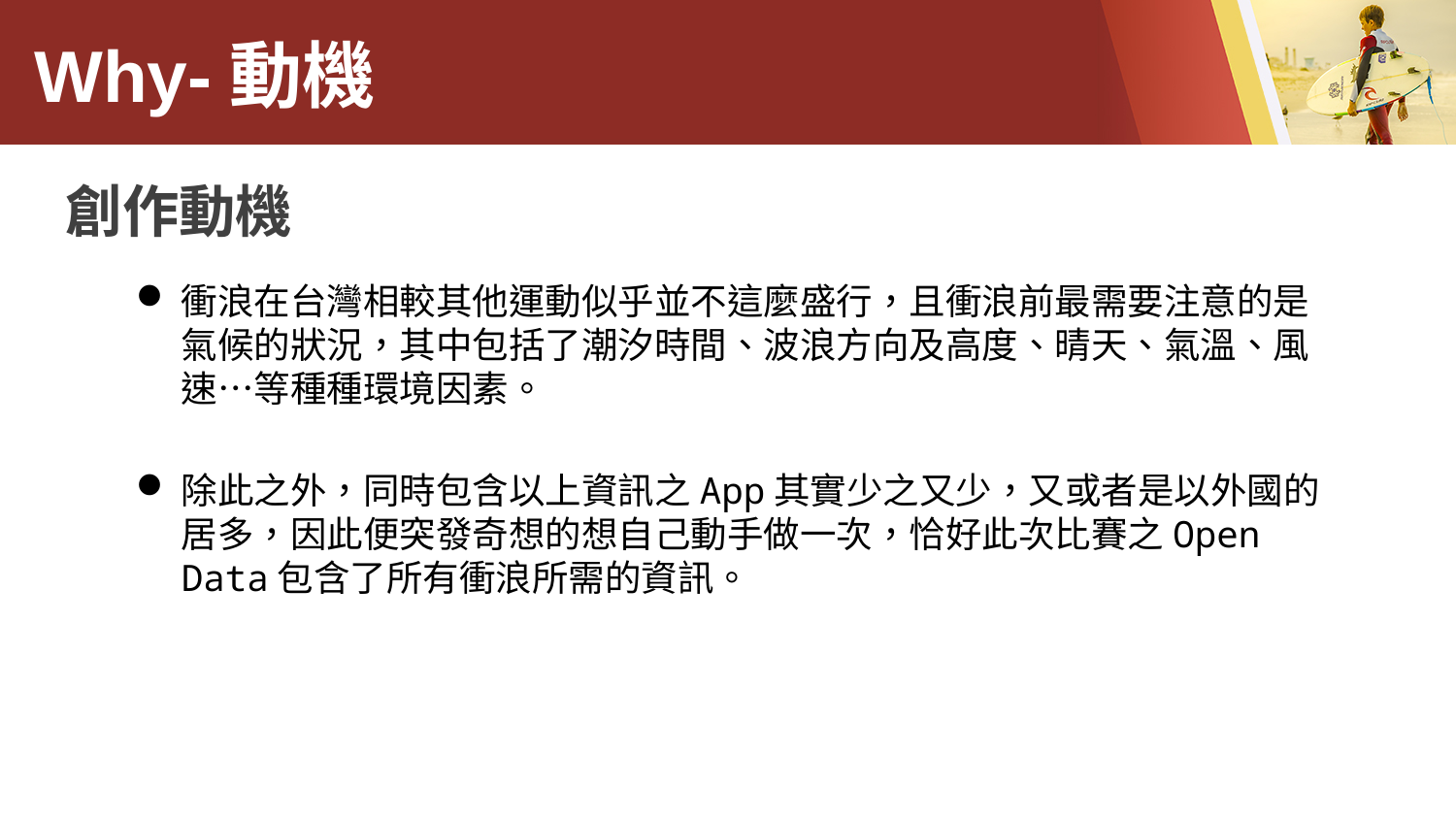

# Why-動機
創作動機
衝浪在台灣相較其他運動似乎並不這麼盛行，且衝浪前最需要注意的是氣候的狀況，其中包括了潮汐時間、波浪方向及高度、晴天、氣溫、風速…等種種環境因素。

除此之外，同時包含以上資訊之App其實少之又少，又或者是以外國的居多，因此便突發奇想的想自己動手做一次，恰好此次比賽之Open Data包含了所有衝浪所需的資訊。